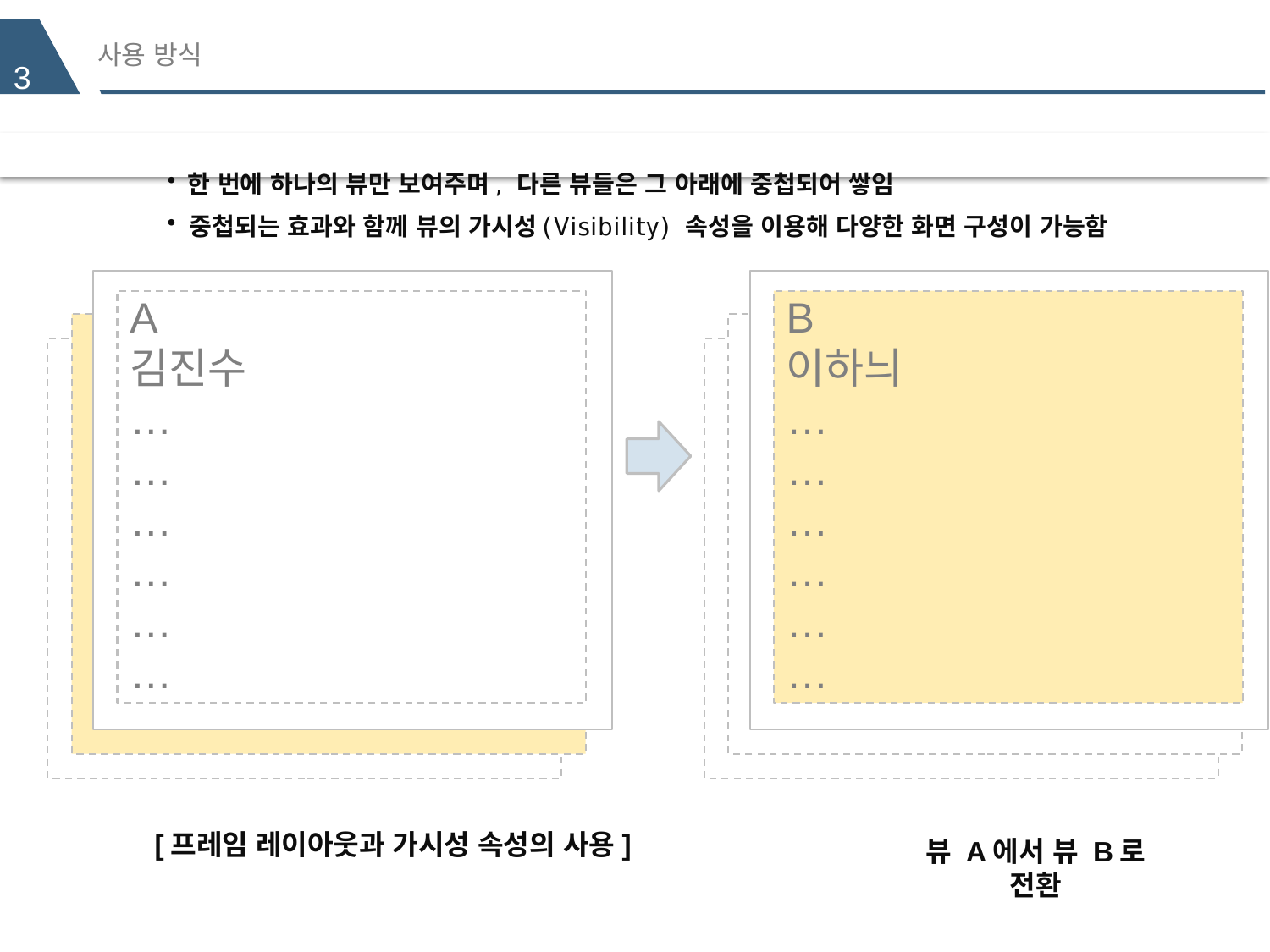

# 사용 방식
3
 한 번에 하나의 뷰만 보여주며, 다른 뷰들은 그 아래에 중첩되어 쌓임
 중첩되는 효과와 함께 뷰의 가시성(Visibility) 속성을 이용해 다양한 화면 구성이 가능함

A
김진수
…
…
…
…
…
…
B
이하늬
…
…
…
…
…
…

[프레임 레이아웃과 가시성 속성의 사용]
뷰 A에서 뷰 B로 전환